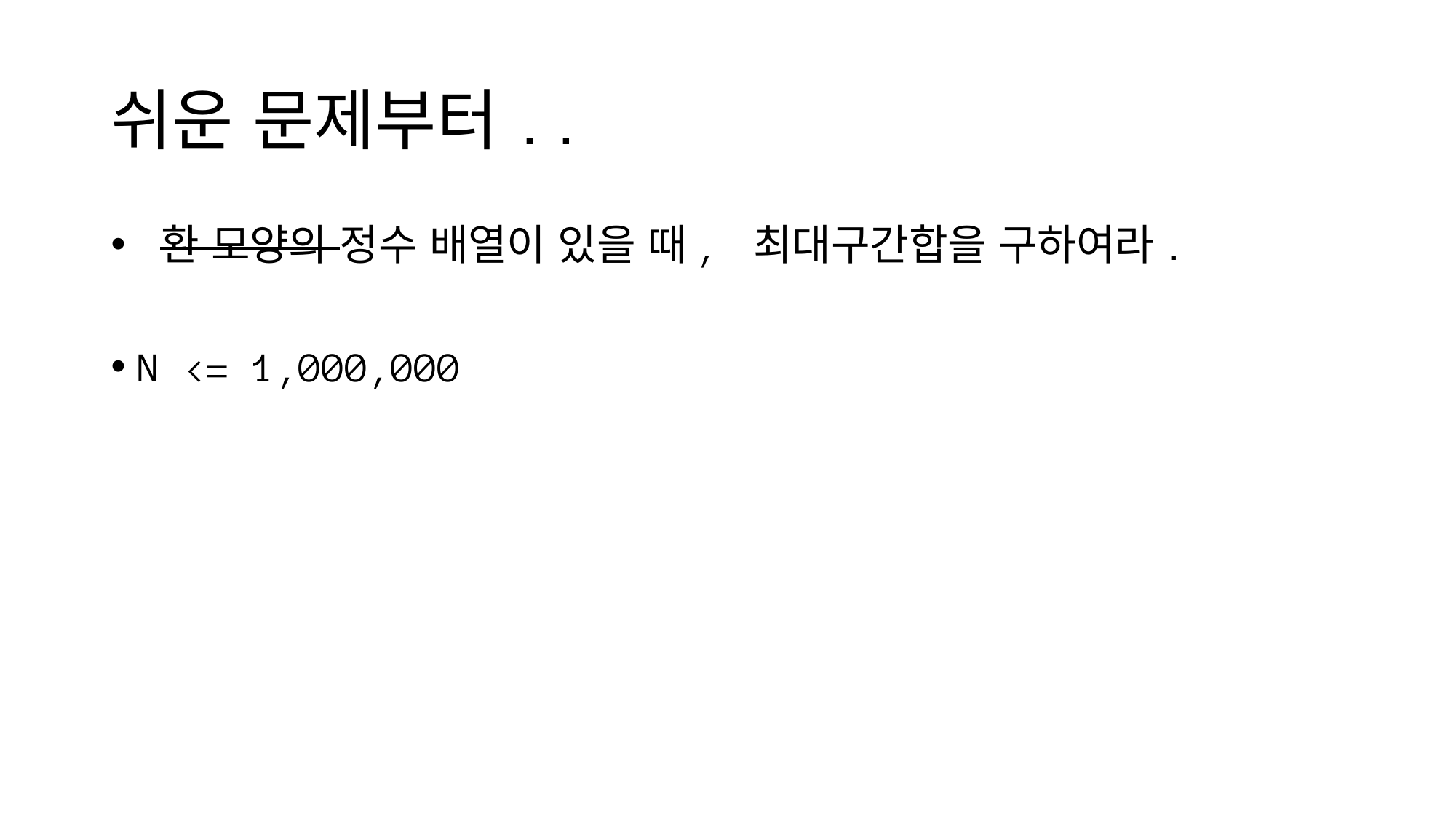

# 쉬운 문제부터..
 환 모양의 정수 배열이 있을 때, 최대구간합을 구하여라.

N <= 1,000,000